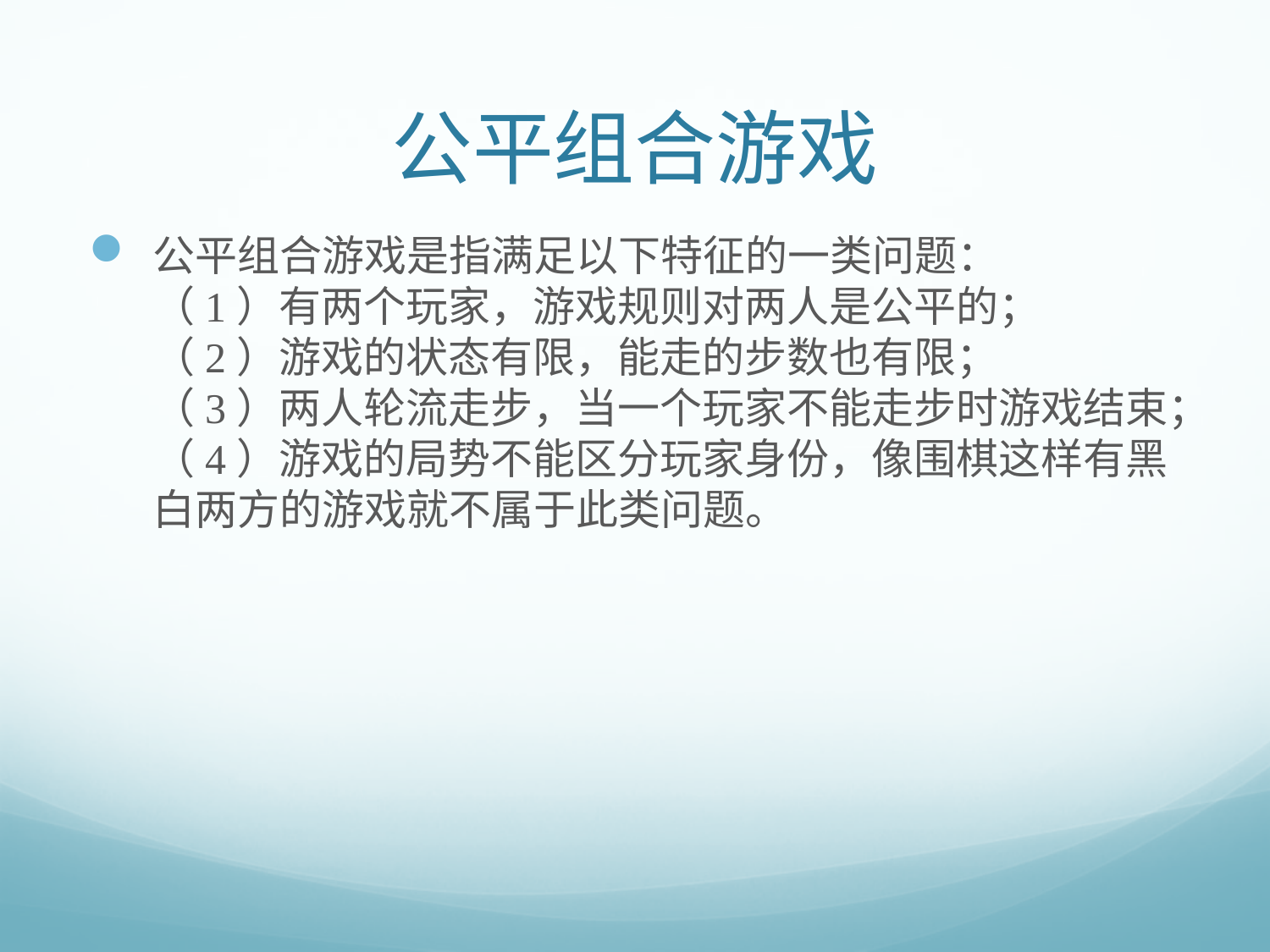

# 公平组合游戏
公平组合游戏是指满足以下特征的一类问题：
（1）有两个玩家，游戏规则对两人是公平的；
（2）游戏的状态有限，能走的步数也有限；
（3）两人轮流走步，当一个玩家不能走步时游戏结束；（4）游戏的局势不能区分玩家身份，像围棋这样有黑白两方的游戏就不属于此类问题。